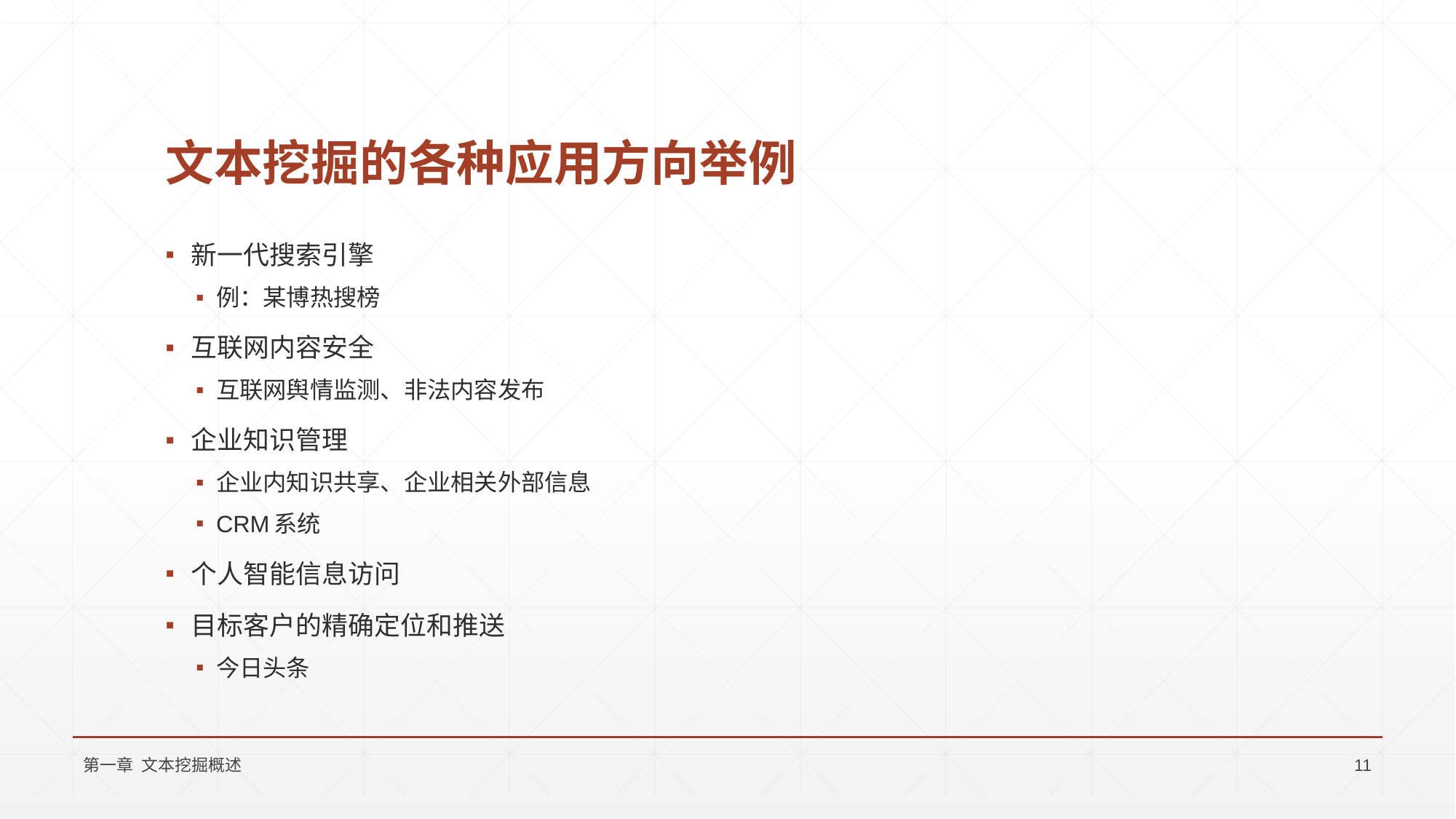

# 文本挖掘的各种应用方向举例
新一代搜索引擎
例：某博热搜榜
互联网内容安全
互联网舆情监测、非法内容发布
企业知识管理
企业内知识共享、企业相关外部信息
CRM系统
个人智能信息访问
目标客户的精确定位和推送
今日头条

第一章  文本挖掘概述
11